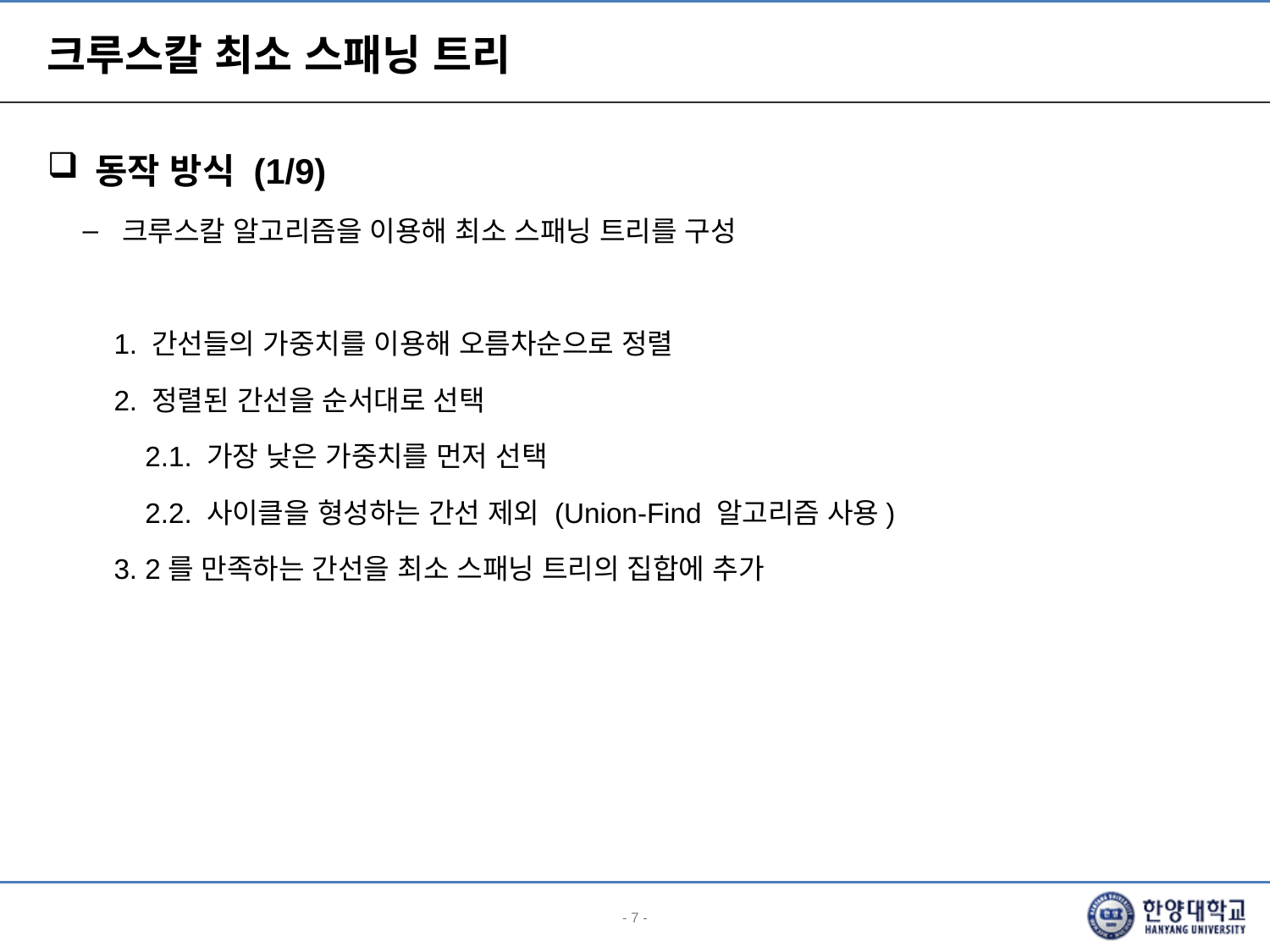

# 크루스칼 최소 스패닝 트리
동작 방식 (1/9)
크루스칼 알고리즘을 이용해 최소 스패닝 트리를 구성

    1. 간선들의 가중치를 이용해 오름차순으로 정렬
    2. 정렬된 간선을 순서대로 선택
        2.1. 가장 낮은 가중치를 먼저 선택
        2.2. 사이클을 형성하는 간선 제외 (Union-Find 알고리즘 사용)
    3. 2를 만족하는 간선을 최소 스패닝 트리의 집합에 추가